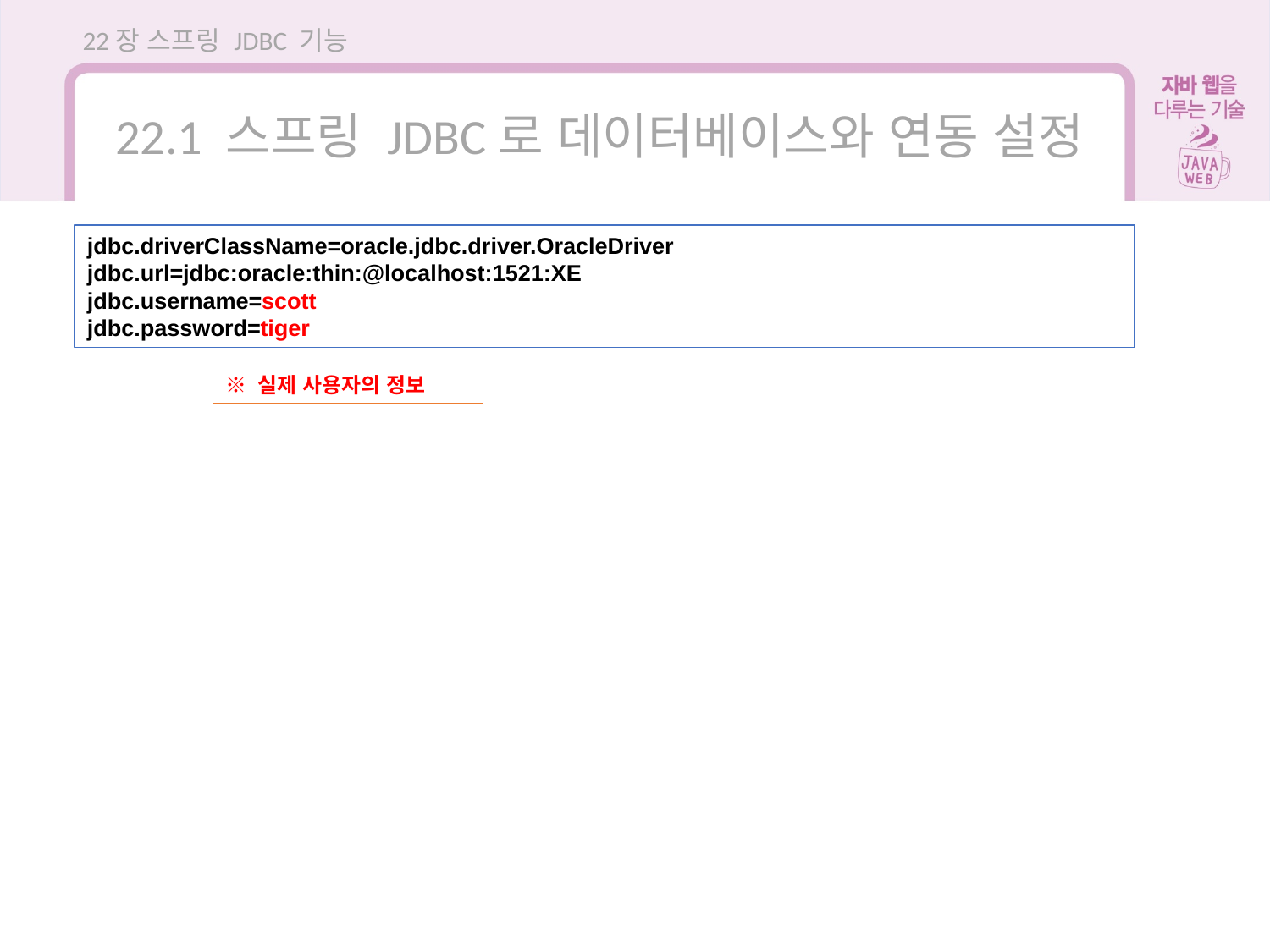

22장 스프링 JDBC 기능
22.1 스프링 JDBC로 데이터베이스와 연동 설정
jdbc.driverClassName=oracle.jdbc.driver.OracleDriver
jdbc.url=jdbc:oracle:thin:@localhost:1521:XE
jdbc.username=scott
jdbc.password=tiger
※ 실제 사용자의 정보